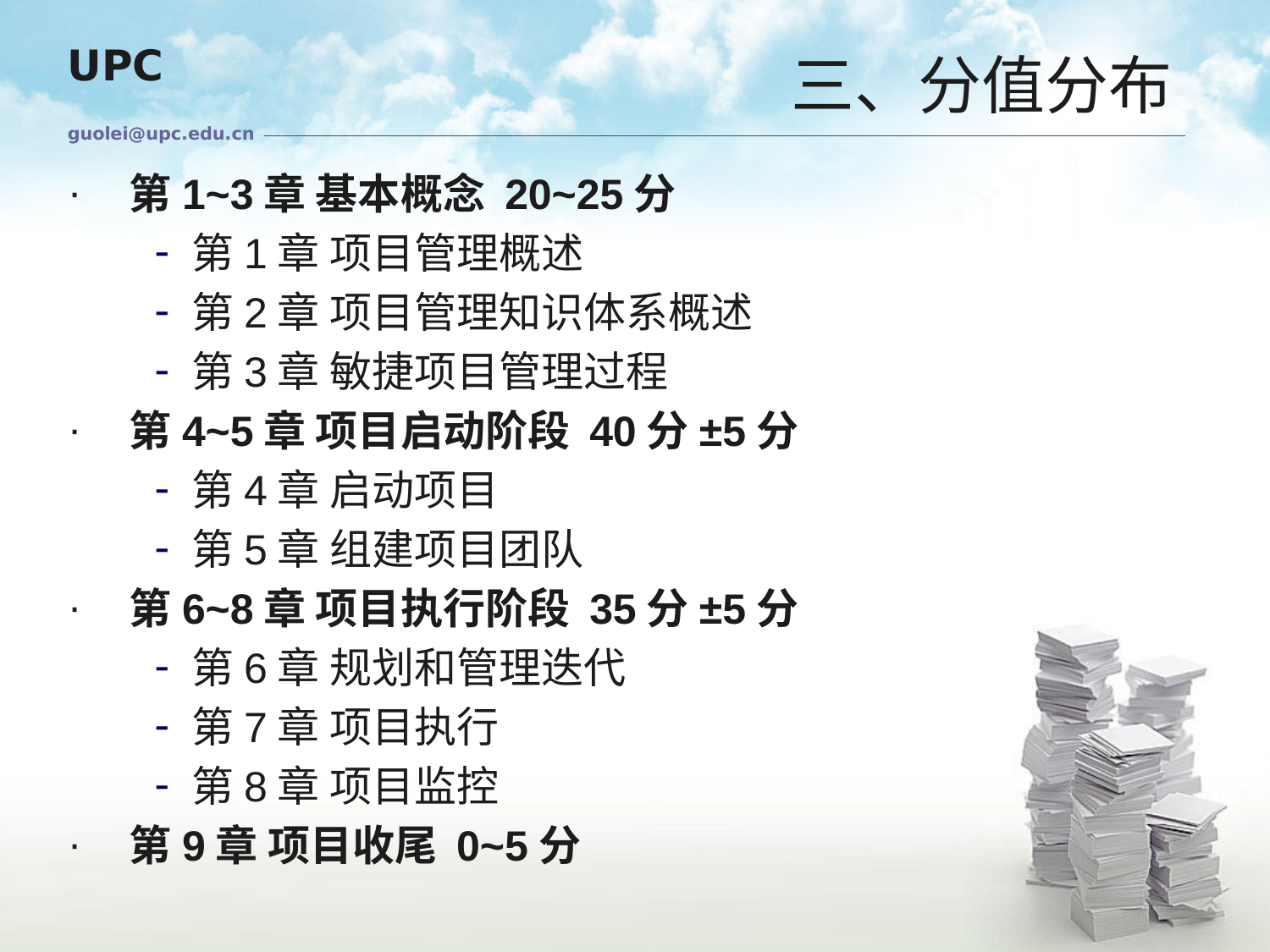

# 三、分值分布
guolei@upc.edu.cn
第1~3章 基本概念 20~25分
第1章 项目管理概述
第2章 项目管理知识体系概述
第3章 敏捷项目管理过程
第4~5章 项目启动阶段 40分±5分
第4章 启动项目
第5章 组建项目团队
第6~8章 项目执行阶段 35分±5分
第6章 规划和管理迭代
第7章 项目执行
第8章 项目监控
第9章 项目收尾 0~5分